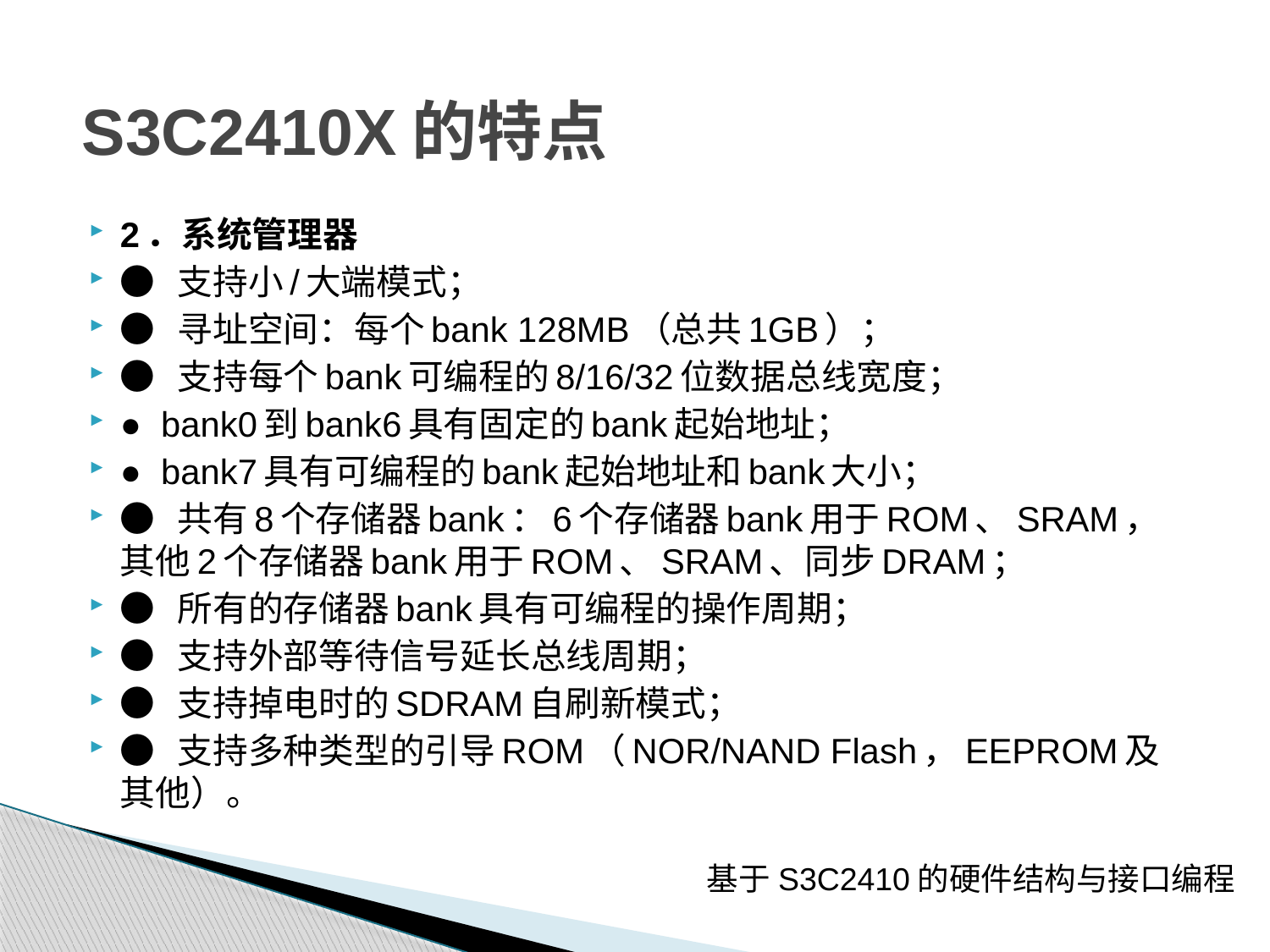

# S3C2410X的特点
2．系统管理器
●  支持小/大端模式；
●  寻址空间：每个bank 128MB（总共1GB）；
●  支持每个bank可编程的8/16/32位数据总线宽度；
●  bank0到bank6具有固定的bank起始地址；
●  bank7具有可编程的bank起始地址和bank大小；
●  共有8个存储器bank：6个存储器bank用于ROM、SRAM，其他2个存储器bank用于ROM、SRAM、同步DRAM；
●  所有的存储器bank具有可编程的操作周期；
●  支持外部等待信号延长总线周期；
●  支持掉电时的SDRAM自刷新模式；
●  支持多种类型的引导ROM（NOR/NAND Flash，EEPROM及其他）。

基于S3C2410的硬件结构与接口编程